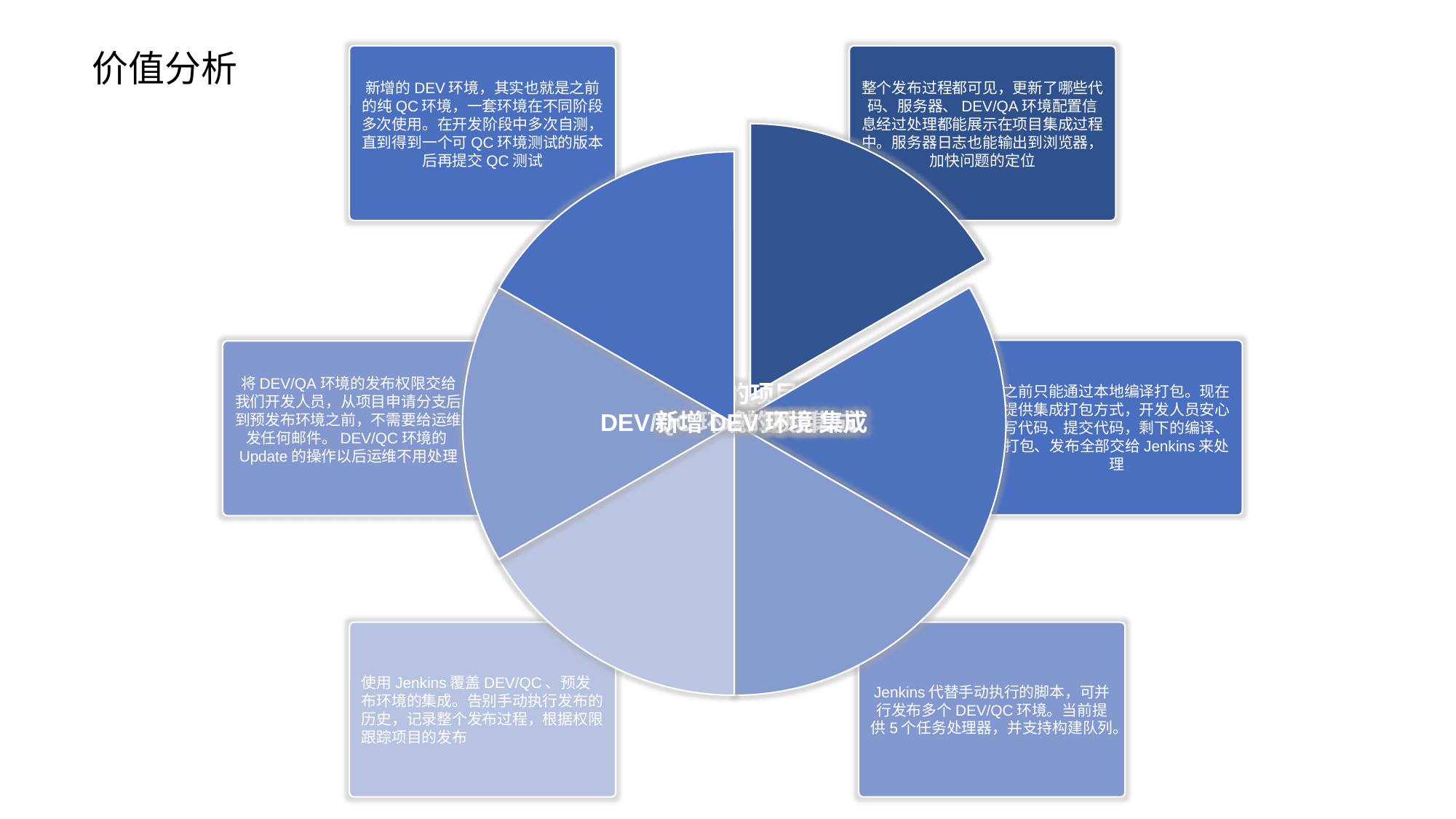

价值分析
新增的DEV环境，其实也就是之前的纯QC环境，一套环境在不同阶段多次使用。在开发阶段中多次自测，直到得到一个可QC环境测试的版本后再提交QC测试

整个发布过程都可见，更新了哪些代码、服务器、DEV/QA环境配置信息经过处理都能展示在项目集成过程中。服务器日志也能输出到浏览器，加快问题的定位

可视化的项目集成
集成编译
并行处理
引入Jenkins持续集成
DEV/QC环境的项目集成
新增DEV环境
之前只能通过本地编译打包。现在提供集成打包方式，开发人员安心写代码、提交代码，剩下的编译、打包、发布全部交给Jenkins来处理
将DEV/QA环境的发布权限交给我们开发人员，从项目申请分支后到预发布环境之前，不需要给运维发任何邮件。DEV/QC环境的Update的操作以后运维不用处理

使用Jenkins覆盖DEV/QC、预发布环境的集成。告别手动执行发布的历史，记录整个发布过程，根据权限跟踪项目的发布
Jenkins代替手动执行的脚本，可并行发布多个DEV/QC环境。当前提供5个任务处理器，并支持构建队列。